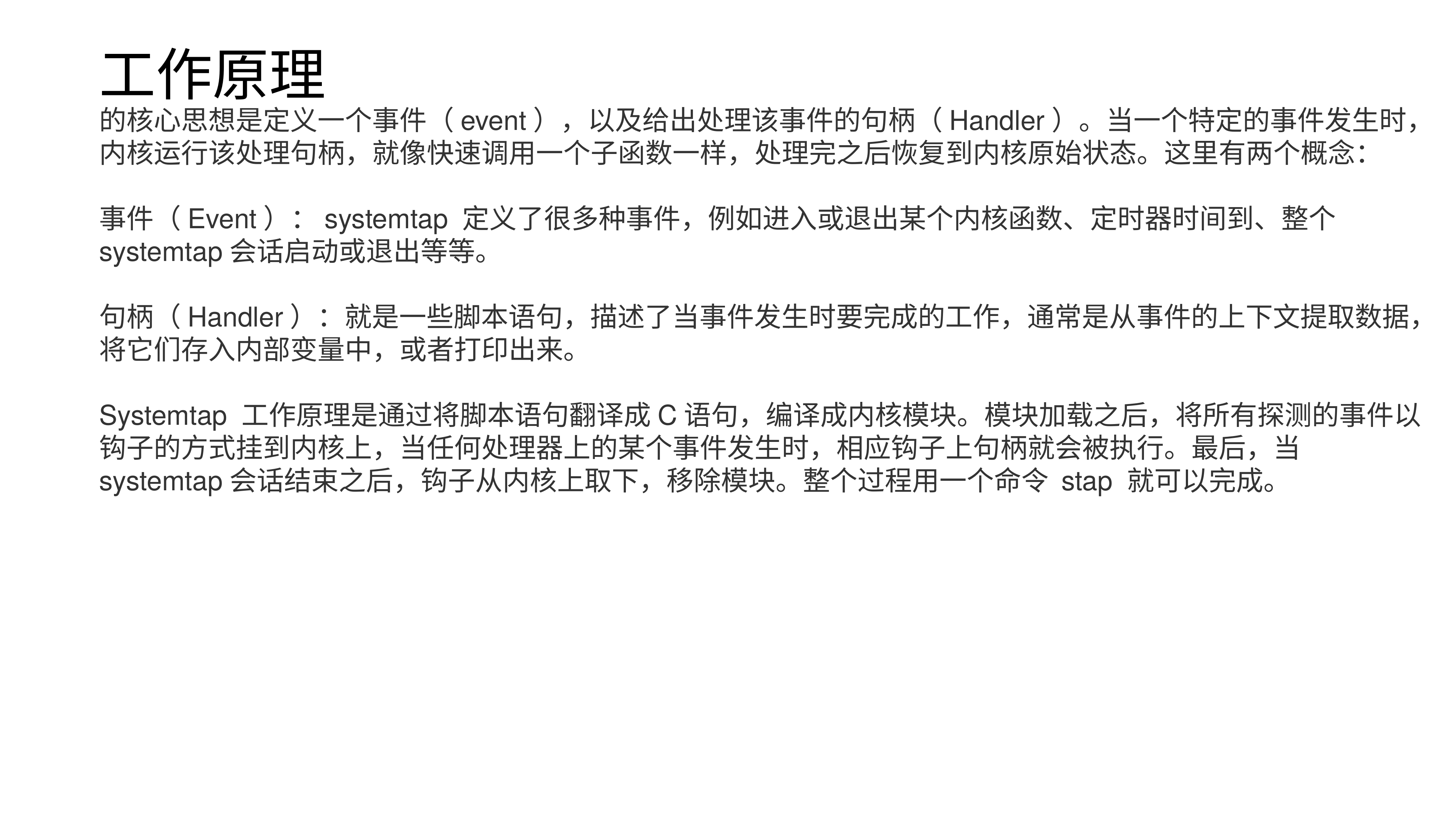

工作原理
的核心思想是定义一个事件（event），以及给出处理该事件的句柄（Handler）。当一个特定的事件发生时，内核运行该处理句柄，就像快速调用一个子函数一样，处理完之后恢复到内核原始状态。这里有两个概念：

事件（Event）：systemtap 定义了很多种事件，例如进入或退出某个内核函数、定时器时间到、整个systemtap会话启动或退出等等。

句柄（Handler）：就是一些脚本语句，描述了当事件发生时要完成的工作，通常是从事件的上下文提取数据，将它们存入内部变量中，或者打印出来。

Systemtap 工作原理是通过将脚本语句翻译成C语句，编译成内核模块。模块加载之后，将所有探测的事件以钩子的方式挂到内核上，当任何处理器上的某个事件发生时，相应钩子上句柄就会被执行。最后，当systemtap会话结束之后，钩子从内核上取下，移除模块。整个过程用一个命令 stap 就可以完成。